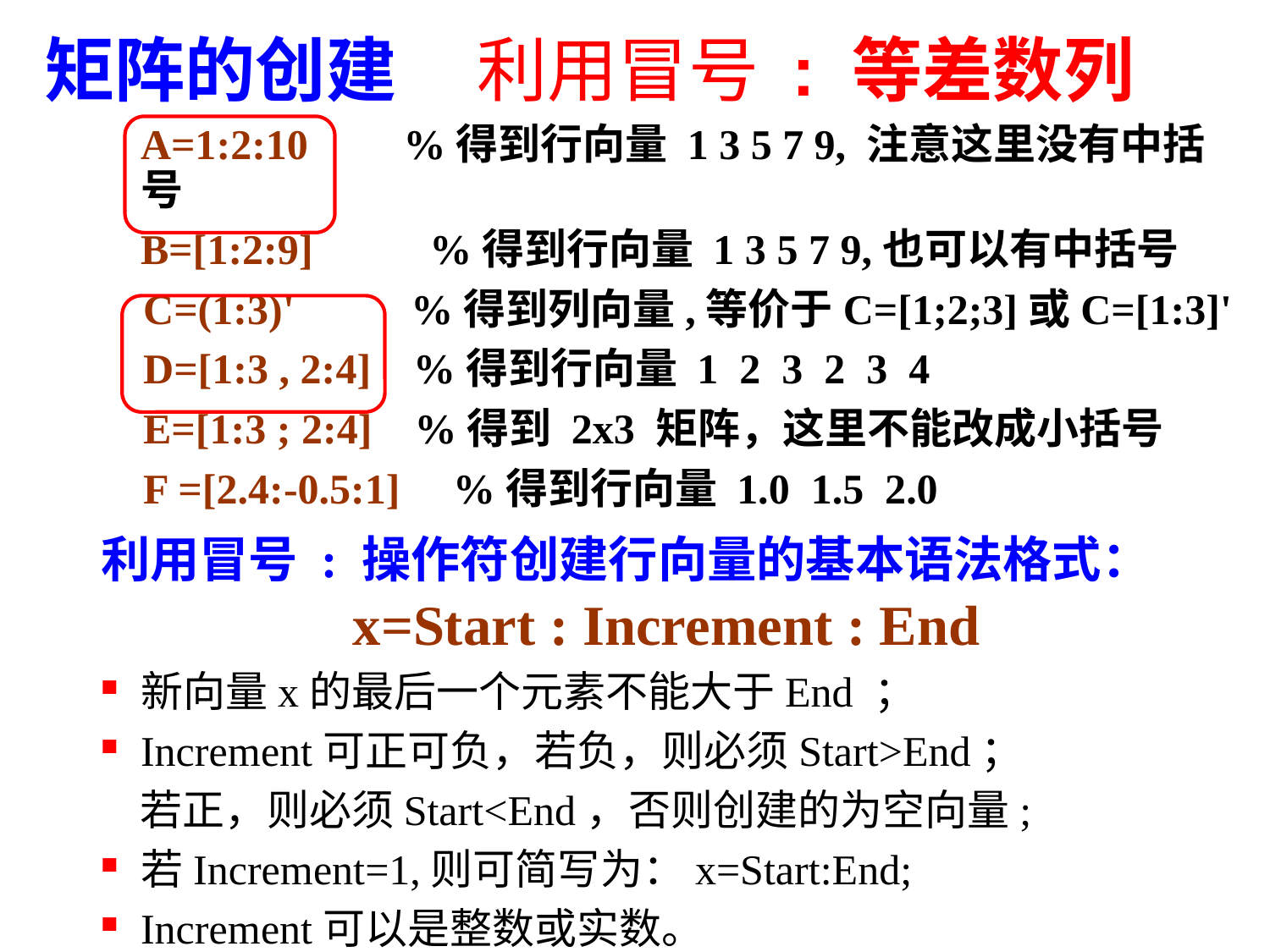

矩阵的创建     利用冒号 : 等差数列
	A=1:2:10         %得到行向量 1 3 5 7 9, 注意这里没有中括号
	B=[1:2:9]           %得到行向量 1 3 5 7 9,也可以有中括号
    C=(1:3)'           %得到列向量,等价于C=[1;2;3]或C=[1:3]'
    D=[1:3 , 2:4]    %得到行向量 1  2  3  2  3  4
    E=[1:3 ; 2:4]    %得到 2x3 矩阵，这里不能改成小括号
    F =[2.4:-0.5:1]     %得到行向量 1.0  1.5  2.0
利用冒号 : 操作符创建行向量的基本语法格式：
x=Start : Increment : End
新向量x的最后一个元素不能大于End ；
Increment可正可负，若负，则必须Start>End；
   若正，则必须Start<End，否则创建的为空向量;
若Increment=1,则可简写为：x=Start:End;
Increment可以是整数或实数。

21